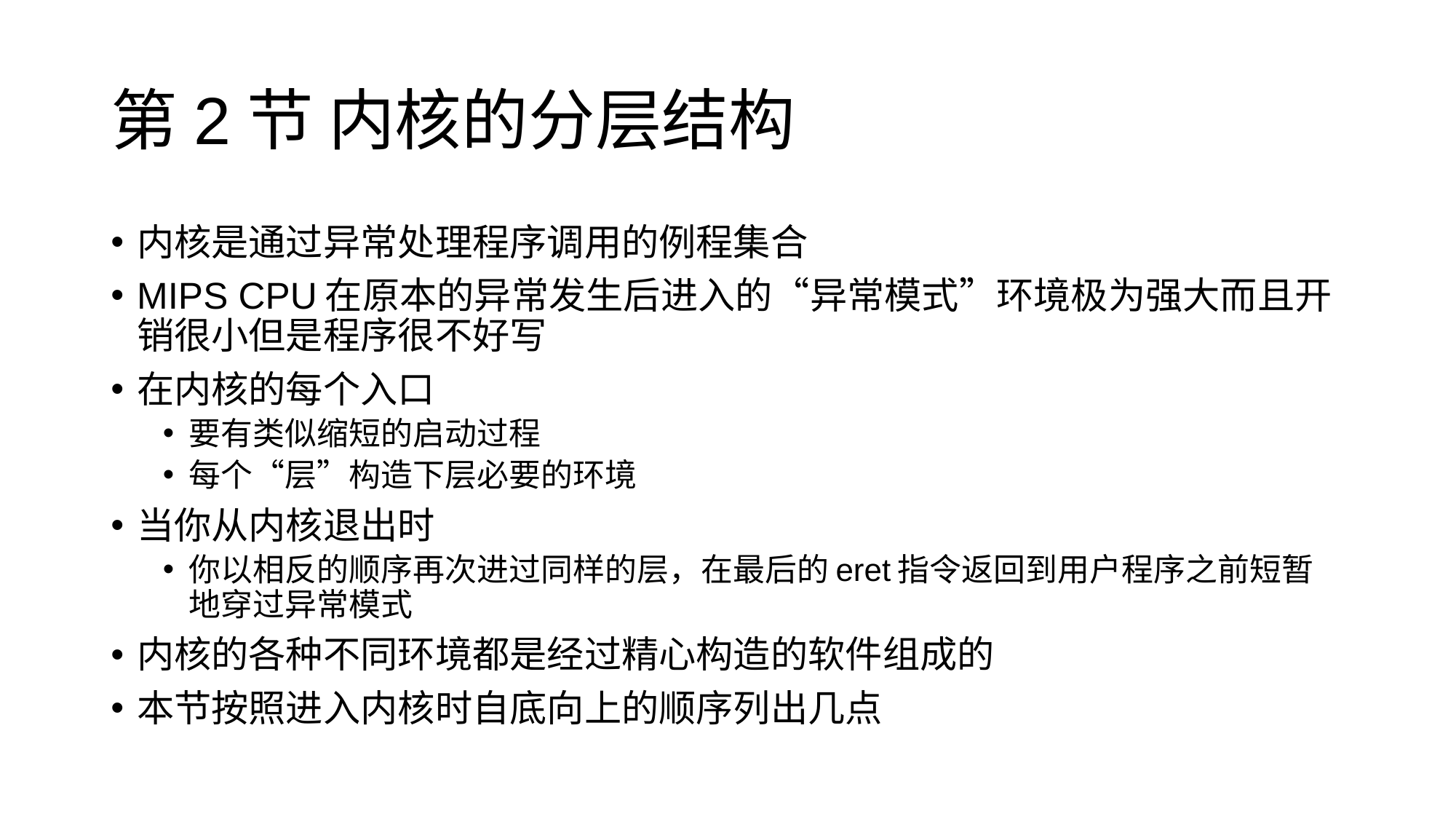

# 第2节 内核的分层结构
内核是通过异常处理程序调用的例程集合
MIPS CPU在原本的异常发生后进入的“异常模式”环境极为强大而且开销很小但是程序很不好写
在内核的每个入口
要有类似缩短的启动过程
每个“层”构造下层必要的环境
当你从内核退出时
你以相反的顺序再次进过同样的层，在最后的eret指令返回到用户程序之前短暂地穿过异常模式
内核的各种不同环境都是经过精心构造的软件组成的
本节按照进入内核时自底向上的顺序列出几点